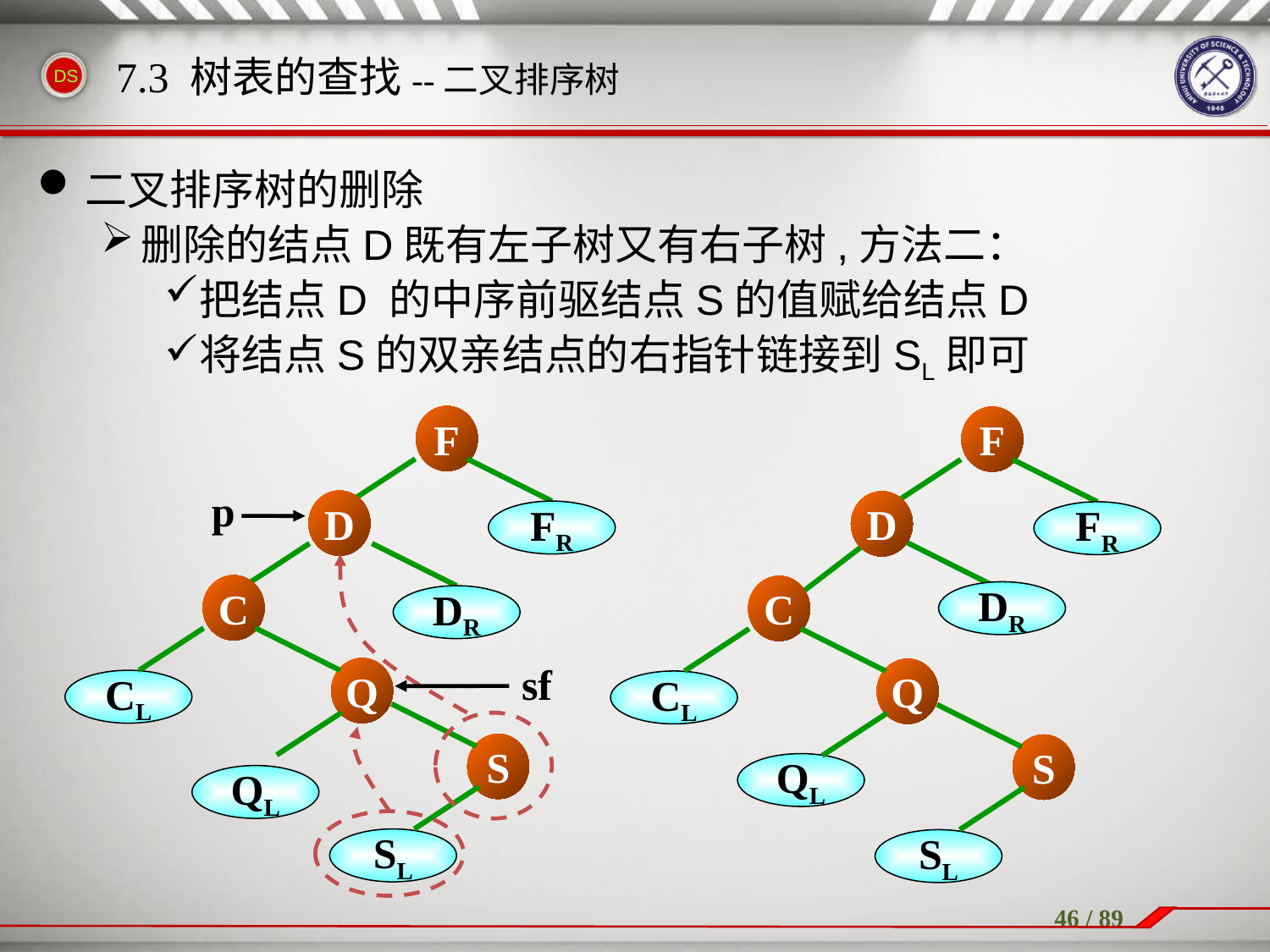

7.3 树表的查找--二叉排序树
二叉排序树的删除
删除的结点D既有左子树又有右子树,方法二：
把结点D 的中序前驱结点S的值赋给结点D
将结点S的双亲结点的右指针链接到SL即可
F

D

FR

C
DR

Q
CL

S
QL

SL
p

F

D
FR

C
DR

Q
sf
CL

S
QL

SL